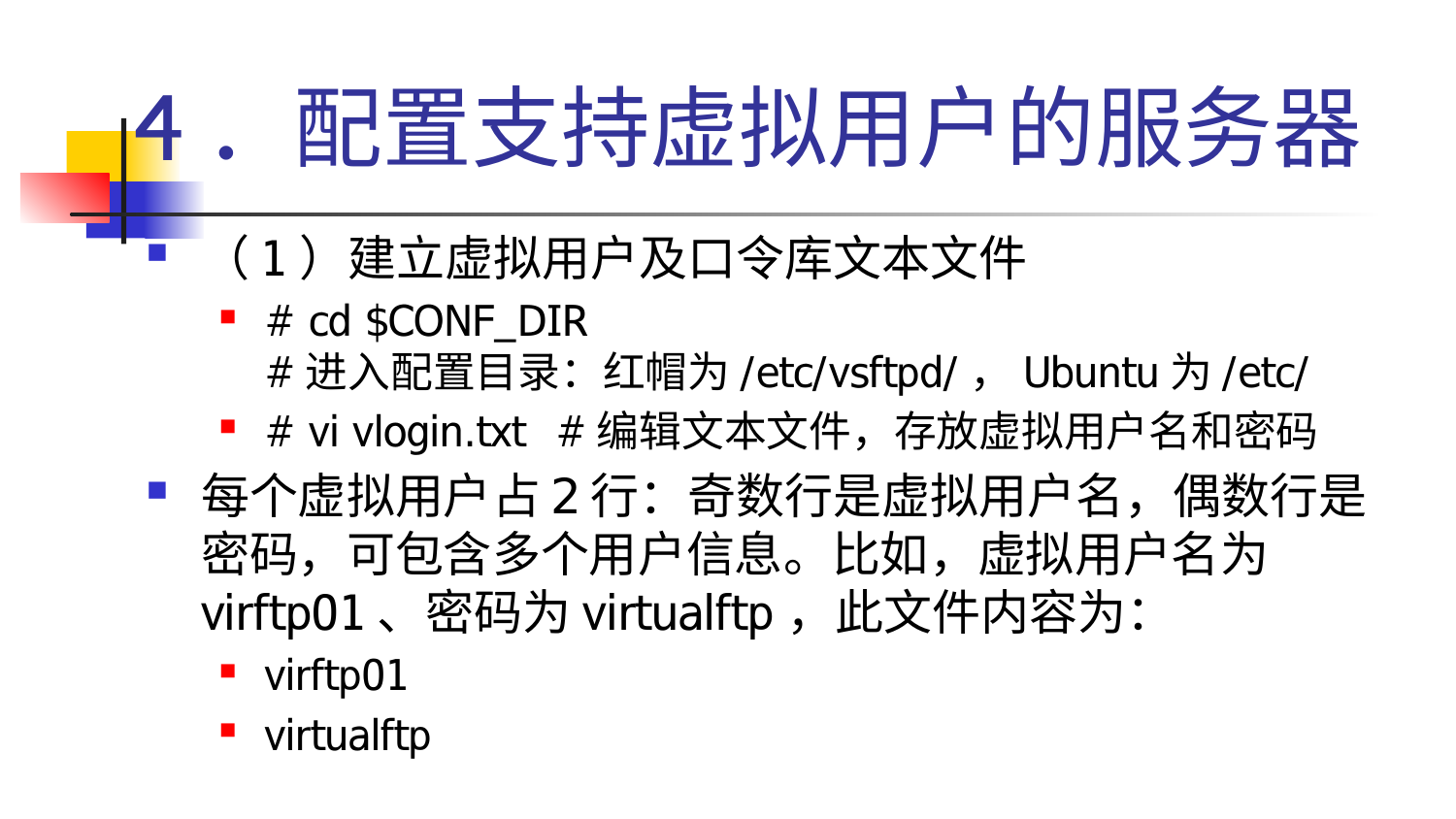

# 4．配置支持虚拟用户的服务器
（1）建立虚拟用户及口令库文本文件
# cd $CONF_DIR #进入配置目录：红帽为/etc/vsftpd/，Ubuntu为/etc/
# vi vlogin.txt 	#编辑文本文件，存放虚拟用户名和密码
每个虚拟用户占2行：奇数行是虚拟用户名，偶数行是密码，可包含多个用户信息。比如，虚拟用户名为virftp01、密码为virtualftp，此文件内容为：
virftp01
virtualftp